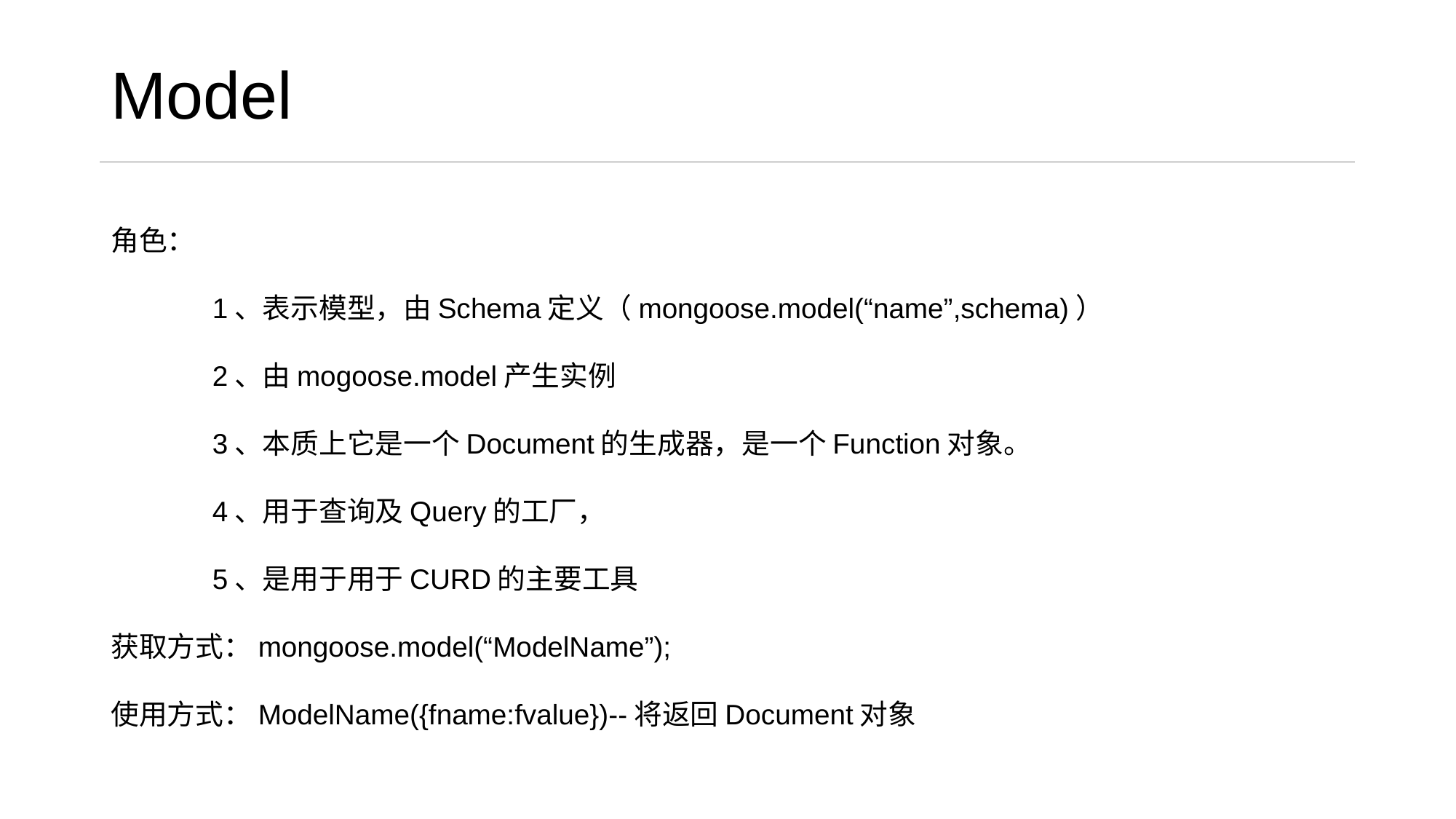

# Model
角色：
	1、表示模型，由Schema定义（mongoose.model(“name”,schema)）
	2、由mogoose.model产生实例
	3、本质上它是一个Document的生成器，是一个Function对象。
	4、用于查询及Query的工厂，
	5、是用于用于CURD的主要工具
获取方式：mongoose.model(“ModelName”);
使用方式：ModelName({fname:fvalue})--将返回Document对象